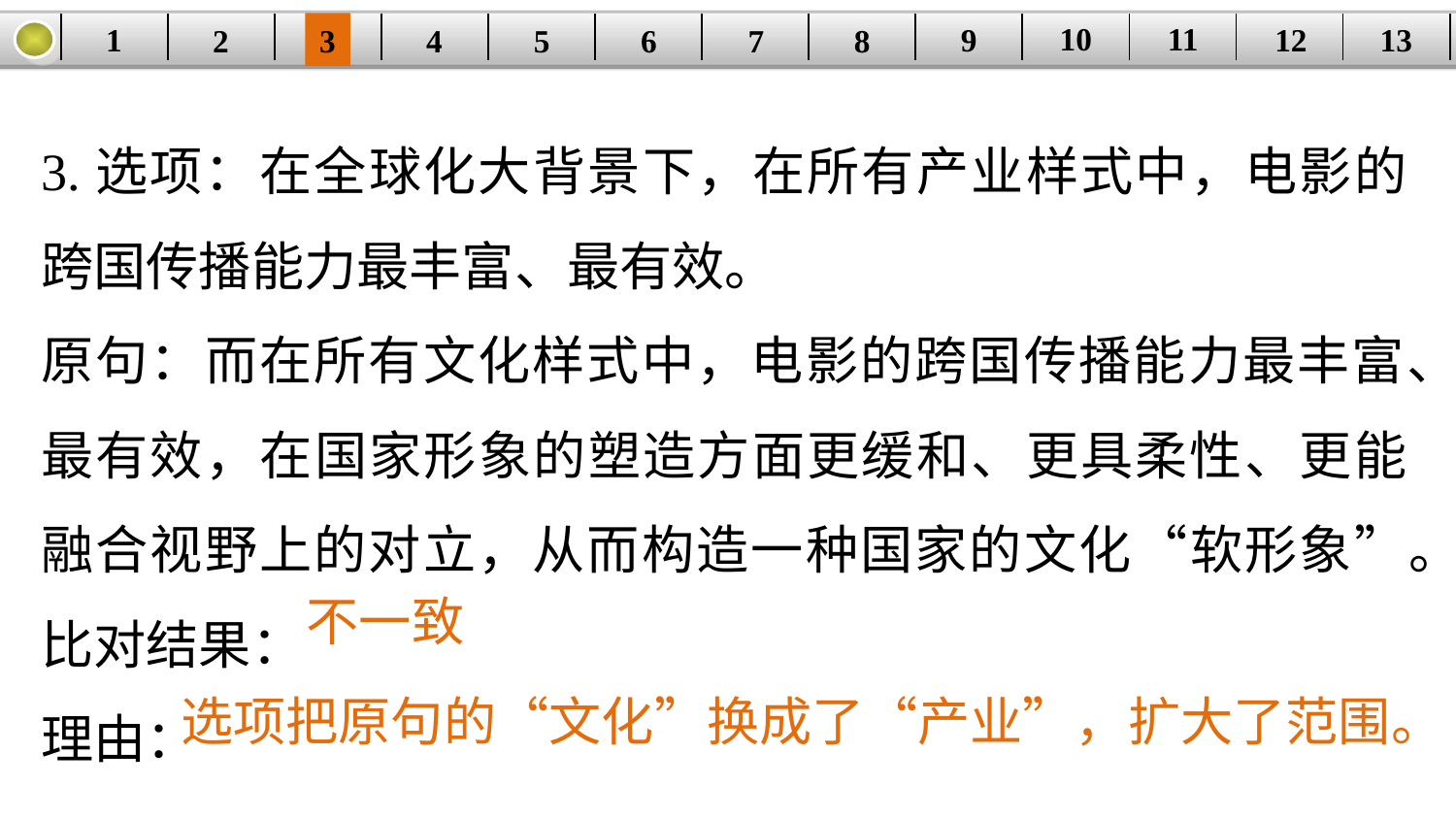

10

11
12
9
13
1
3
4
5
6
8
2
|  |  |  |  |  |  |  |  |  |  |  |  |  |
| --- | --- | --- | --- | --- | --- | --- | --- | --- | --- | --- | --- | --- |
7

3.选项：在全球化大背景下，在所有产业样式中，电影的跨国传播能力最丰富、最有效。
原句：而在所有文化样式中，电影的跨国传播能力最丰富、最有效，在国家形象的塑造方面更缓和、更具柔性、更能融合视野上的对立，从而构造一种国家的文化“软形象”。
比对结果：
理由：
不一致
选项把原句的“文化”换成了“产业”，扩大了范围。